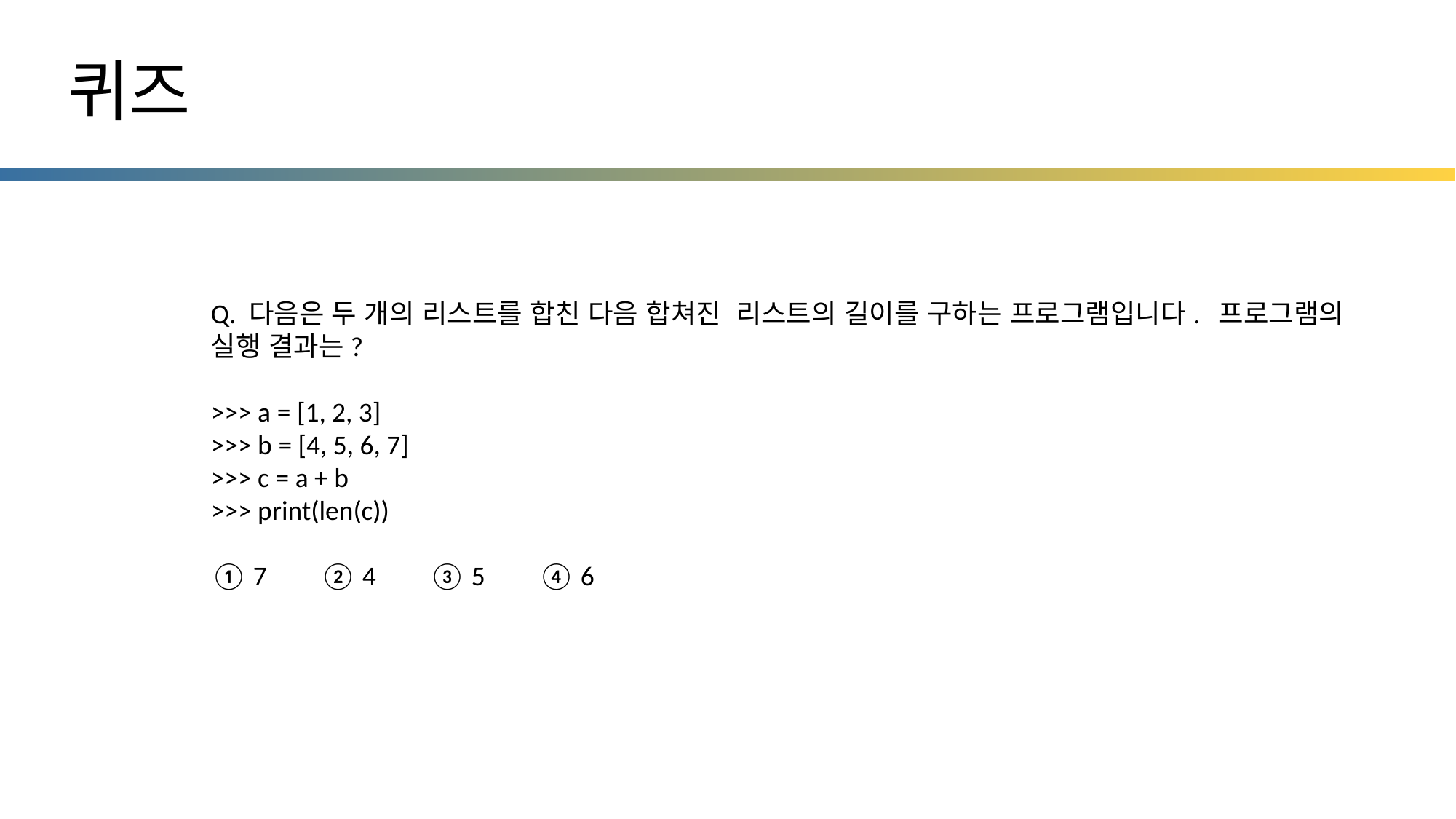

# 퀴즈
Q. 다음은 두 개의 리스트를 합친 다음 합쳐진  리스트의 길이를 구하는 프로그램입니다.  프로그램의 실행 결과는?

>>> a = [1, 2, 3]
>>> b = [4, 5, 6, 7]
>>> c = a + b
>>> print(len(c))

① 7	② 4	③ 5	④ 6